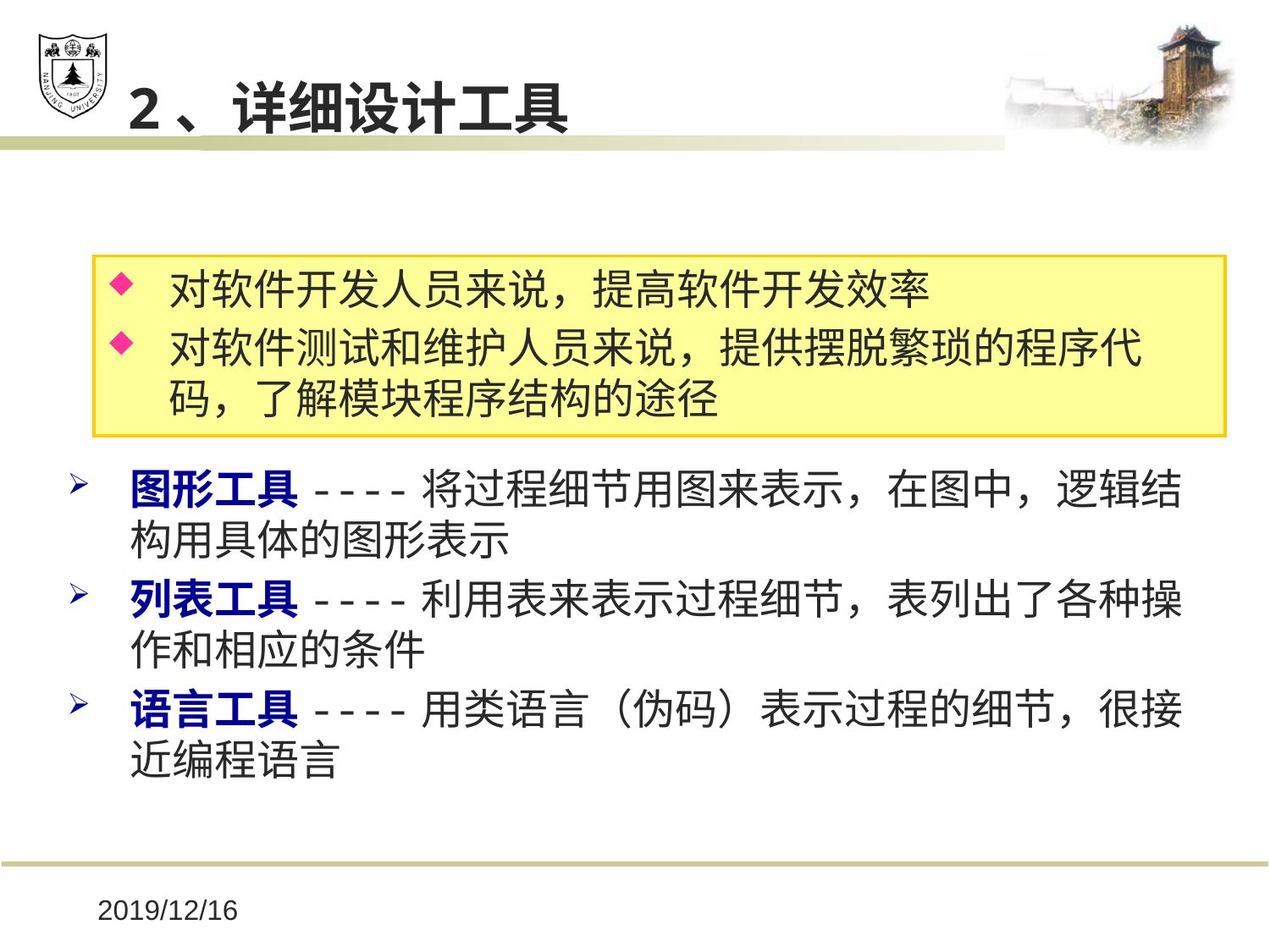

2、详细设计工具
对软件开发人员来说，提高软件开发效率
对软件测试和维护人员来说，提供摆脱繁琐的程序代码，了解模块程序结构的途径

图形工具----将过程细节用图来表示，在图中，逻辑结构用具体的图形表示
列表工具----利用表来表示过程细节，表列出了各种操作和相应的条件
语言工具----用类语言（伪码）表示过程的细节，很接近编程语言
2019/12/16